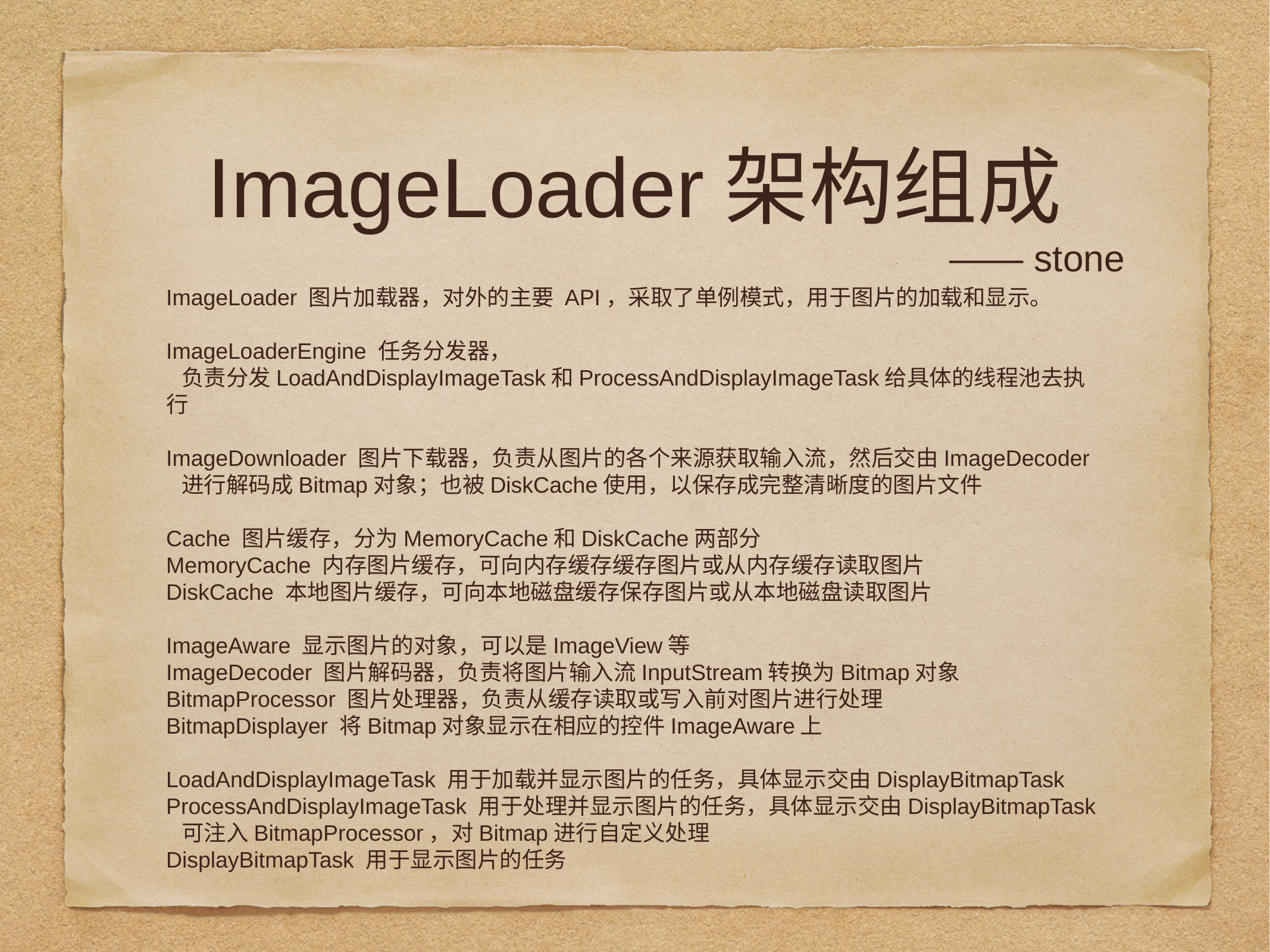

# ImageLoader架构组成
                                                             —— stone
ImageLoader 图片加载器，对外的主要 API，采取了单例模式，用于图片的加载和显示。

ImageLoaderEngine 任务分发器，
  负责分发LoadAndDisplayImageTask和ProcessAndDisplayImageTask给具体的线程池去执行

ImageDownloader 图片下载器，负责从图片的各个来源获取输入流，然后交由ImageDecoder
  进行解码成Bitmap对象；也被DiskCache使用，以保存成完整清晰度的图片文件

Cache 图片缓存，分为MemoryCache和DiskCache两部分
MemoryCache 内存图片缓存，可向内存缓存缓存图片或从内存缓存读取图片
DiskCache 本地图片缓存，可向本地磁盘缓存保存图片或从本地磁盘读取图片

ImageAware 显示图片的对象，可以是ImageView等
ImageDecoder 图片解码器，负责将图片输入流InputStream转换为Bitmap对象
BitmapProcessor 图片处理器，负责从缓存读取或写入前对图片进行处理
BitmapDisplayer 将Bitmap对象显示在相应的控件ImageAware上

LoadAndDisplayImageTask 用于加载并显示图片的任务，具体显示交由DisplayBitmapTask
ProcessAndDisplayImageTask 用于处理并显示图片的任务，具体显示交由DisplayBitmapTask
  可注入BitmapProcessor，对Bitmap进行自定义处理
DisplayBitmapTask 用于显示图片的任务